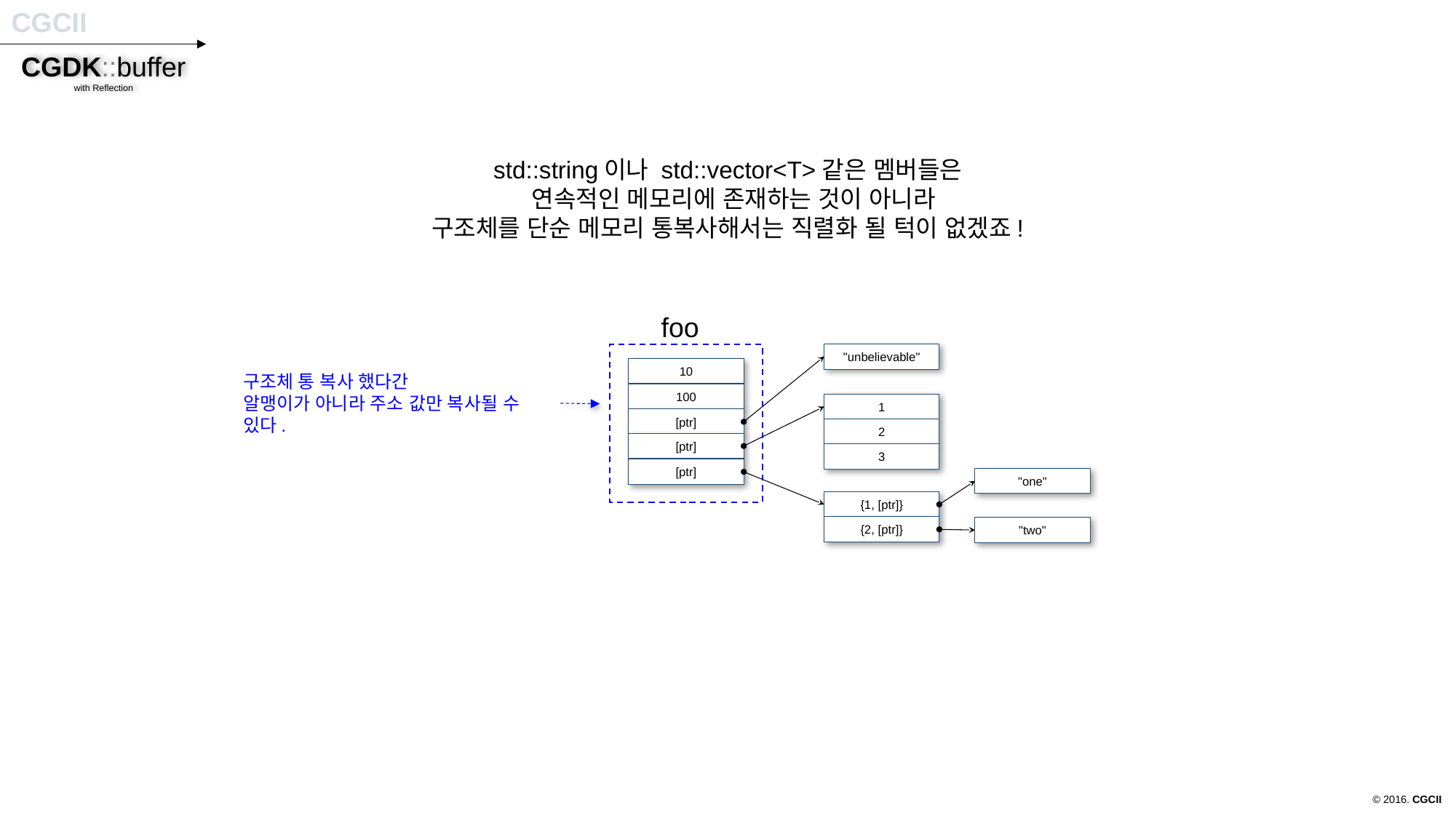

CGCII
CGDK::buffer
with Reflection

std::string이나 std::vector<T>같은 멤버들은
 연속적인 메모리에 존재하는 것이 아니라
구조체를 단순 메모리 통복사해서는 직렬화 될 턱이 없겠죠!
foo
"unbelievable"

10
구조체 통 복사 했다간
알맹이가 아니라 주소 값만 복사될 수 있다.
100
1
[ptr]
2
[ptr]
3
[ptr]
"one"
{1, [ptr]}
{2, [ptr]}
"two"
© 2016. CGCII